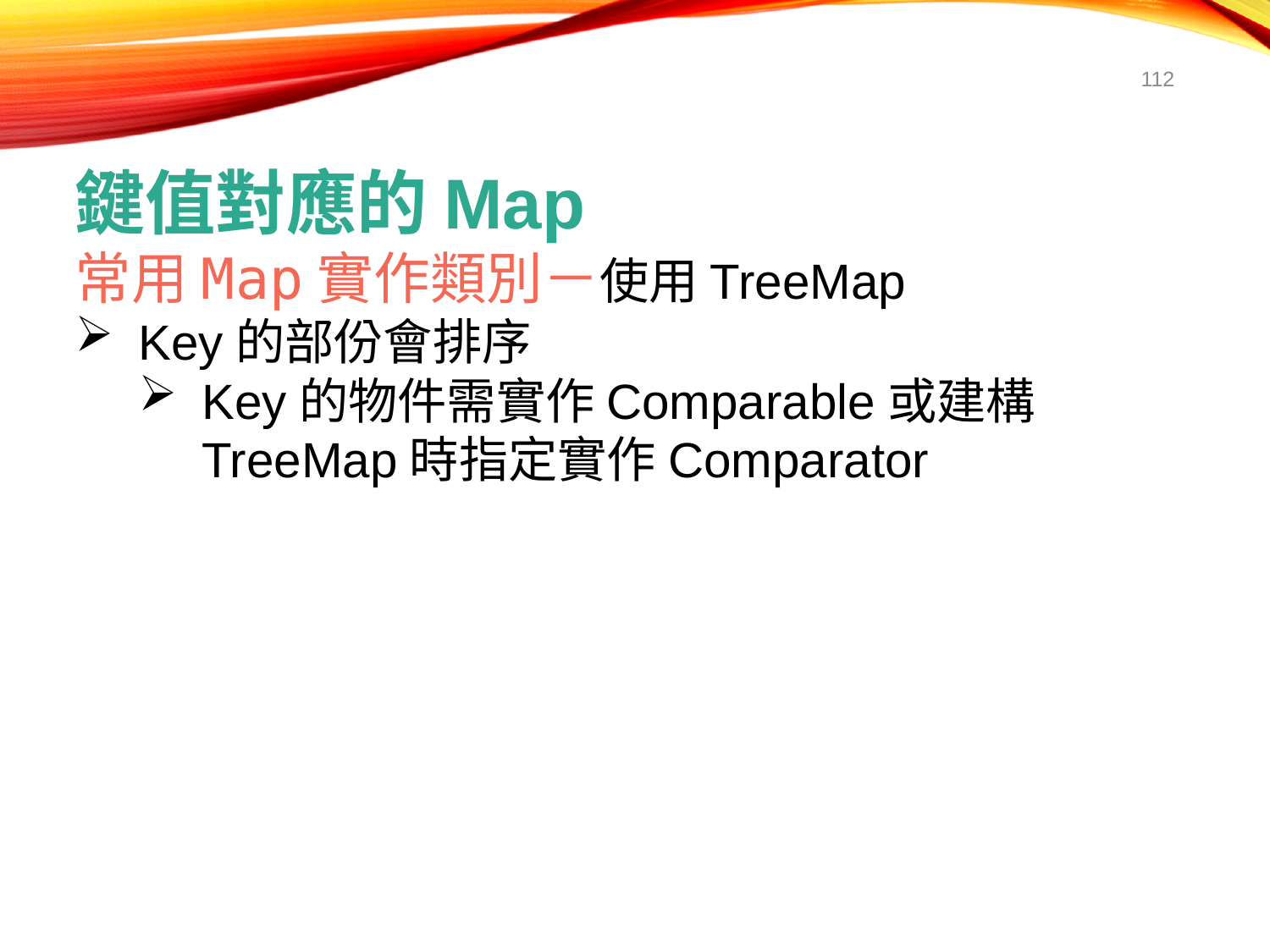

112
鍵值對應的Map
常用Map實作類別－使用TreeMap
Key的部份會排序
Key的物件需實作Comparable或建構TreeMap時指定實作Comparator